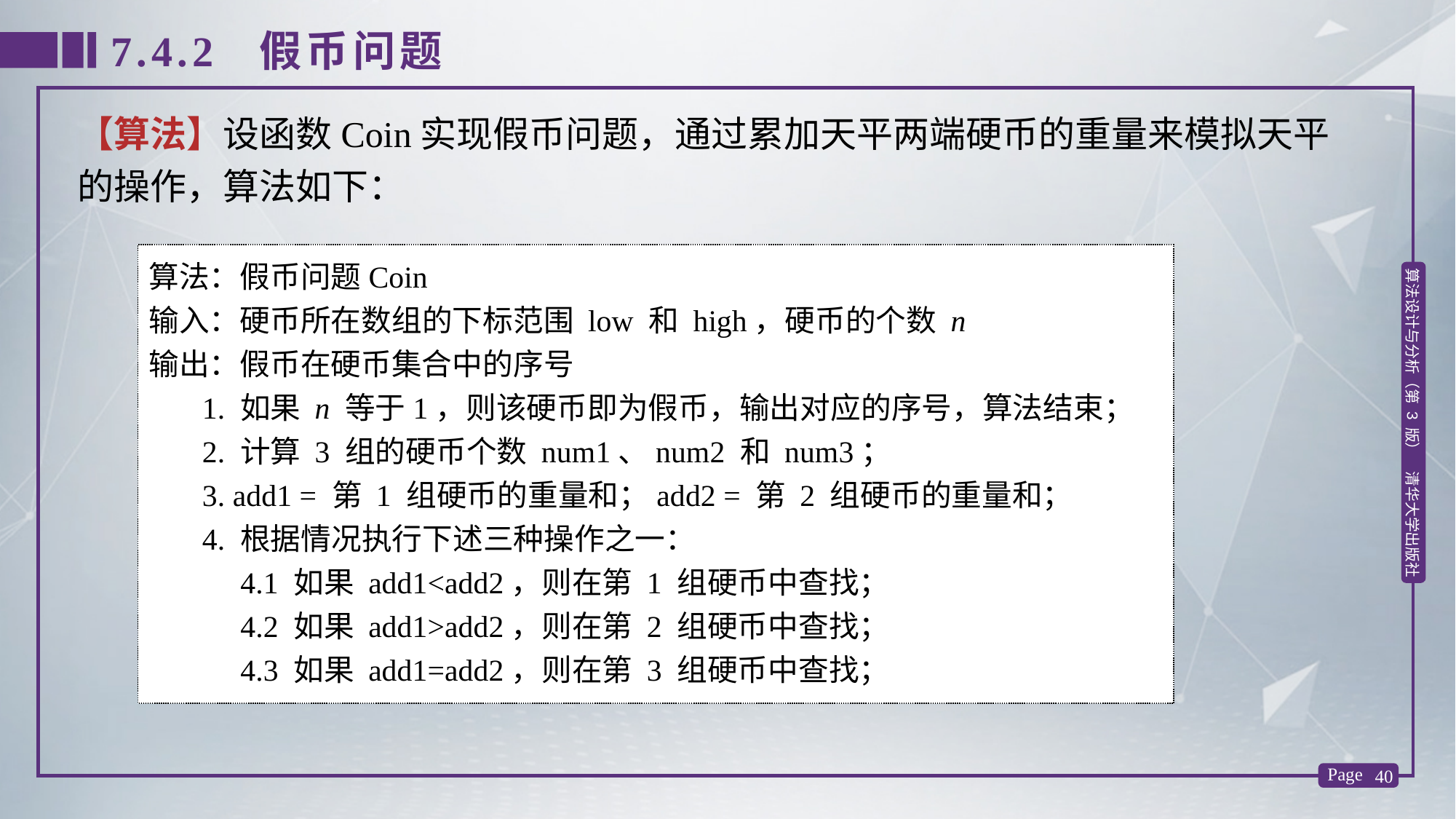

7.4.2  假币问题
【算法】设函数Coin实现假币问题，通过累加天平两端硬币的重量来模拟天平的操作，算法如下：
算法：假币问题Coin
输入：硬币所在数组的下标范围 low 和 high，硬币的个数 n
输出：假币在硬币集合中的序号
       1. 如果 n 等于1，则该硬币即为假币，输出对应的序号，算法结束；
       2. 计算 3 组的硬币个数 num1、num2 和 num3；
       3. add1 = 第 1 组硬币的重量和；add2 = 第 2 组硬币的重量和；
       4. 根据情况执行下述三种操作之一：
            4.1 如果 add1<add2，则在第 1 组硬币中查找；
            4.2 如果 add1>add2，则在第 2 组硬币中查找；
            4.3 如果 add1=add2，则在第 3 组硬币中查找；